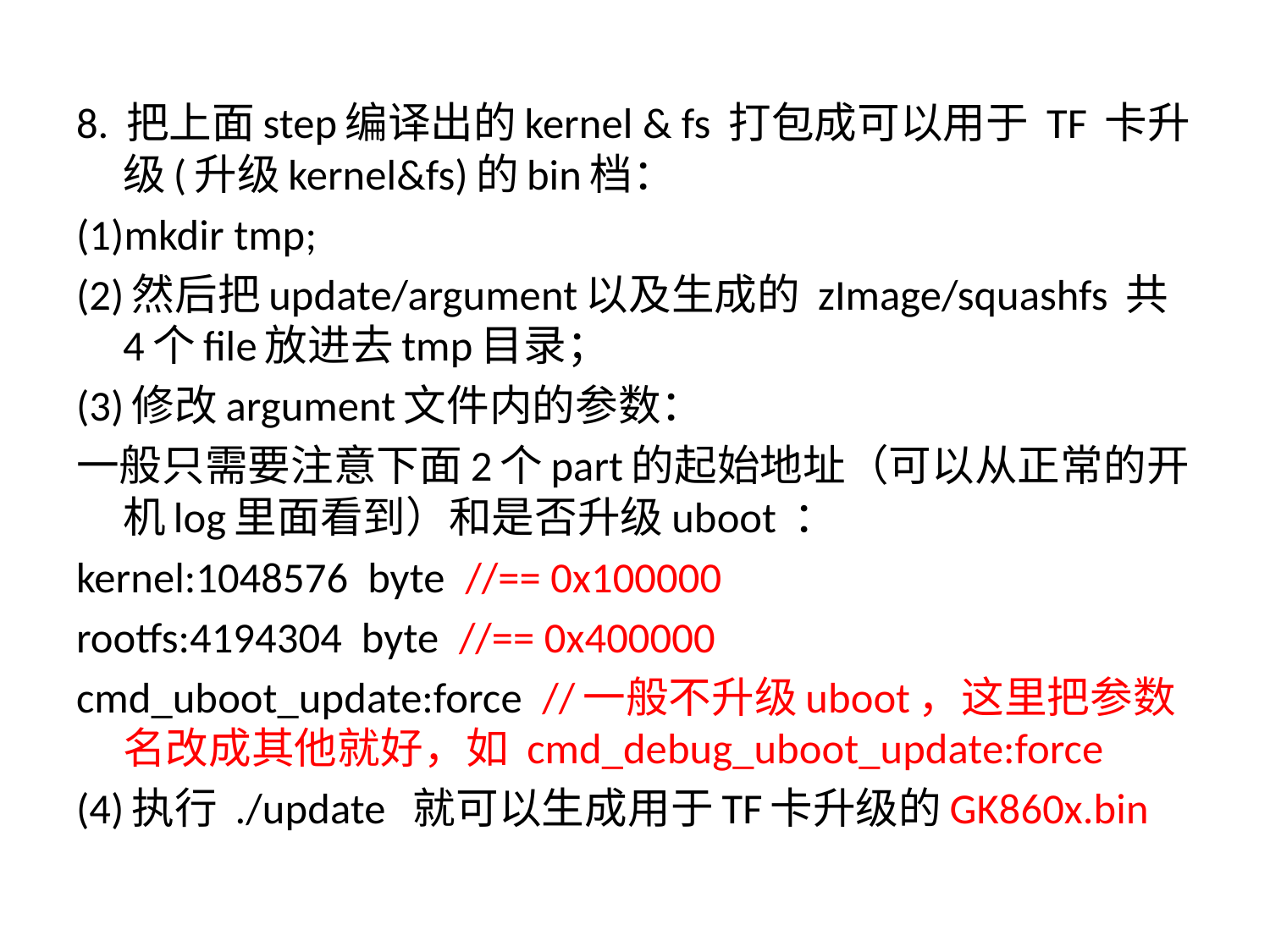

8. 把上面step编译出的kernel & fs 打包成可以用于 TF 卡升级(升级kernel&fs)的bin档：
(1)mkdir tmp;
(2)然后把update/argument以及生成的 zImage/squashfs 共4个file放进去tmp目录；
(3)修改argument文件内的参数：
一般只需要注意下面2个part的起始地址（可以从正常的开机log里面看到）和是否升级uboot ：
kernel:1048576  byte  //== 0x100000
rootfs:4194304  byte  //== 0x400000
cmd_uboot_update:force  //一般不升级uboot，这里把参数名改成其他就好，如 cmd_debug_uboot_update:force
(4)执行 ./update  就可以生成用于TF卡升级的GK860x.bin